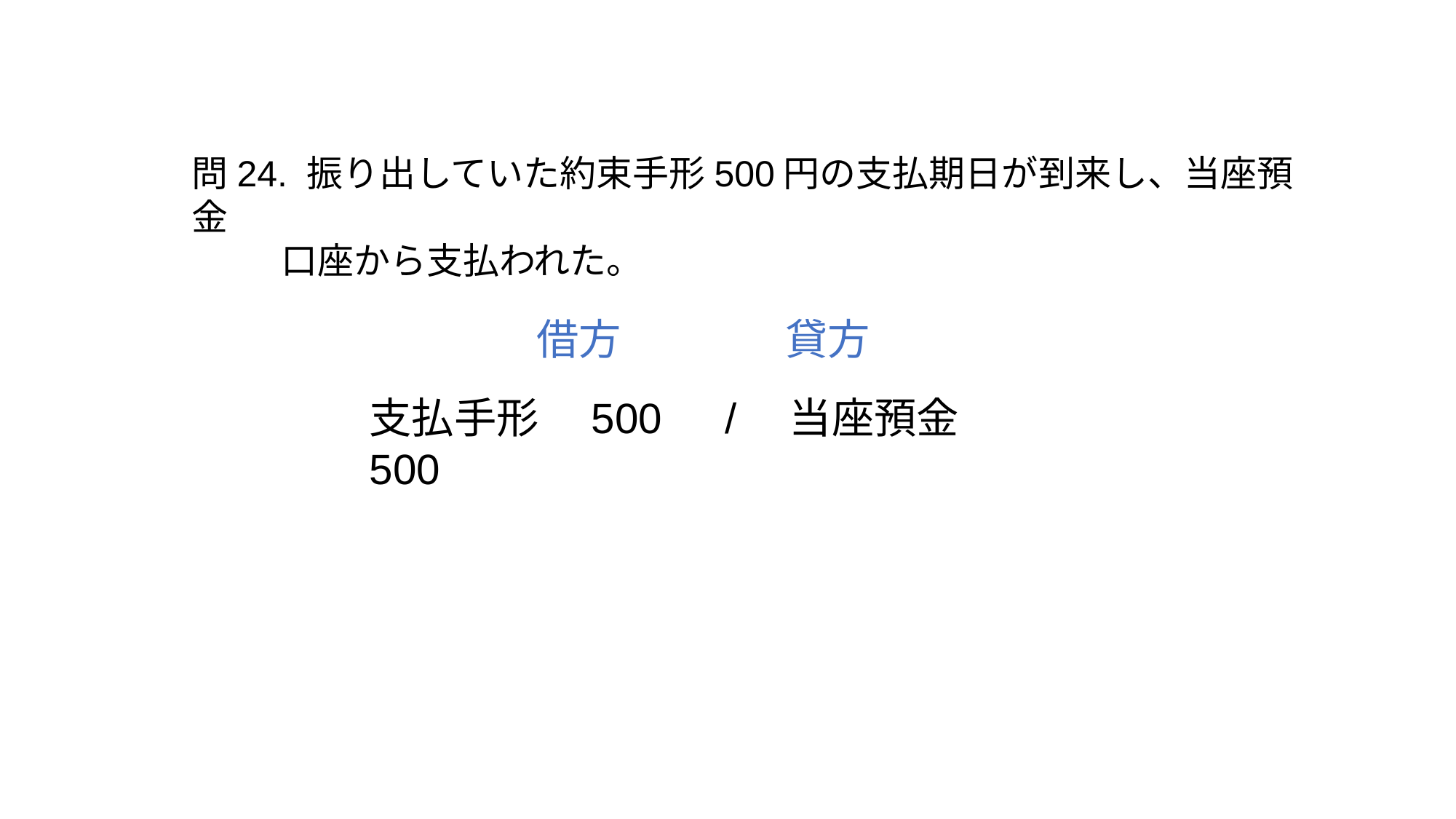

問24. 振り出していた約束手形500円の支払期日が到来し、当座預金
　　  口座から支払われた。
借方
貸方
支払手形　500　/　当座預金　500